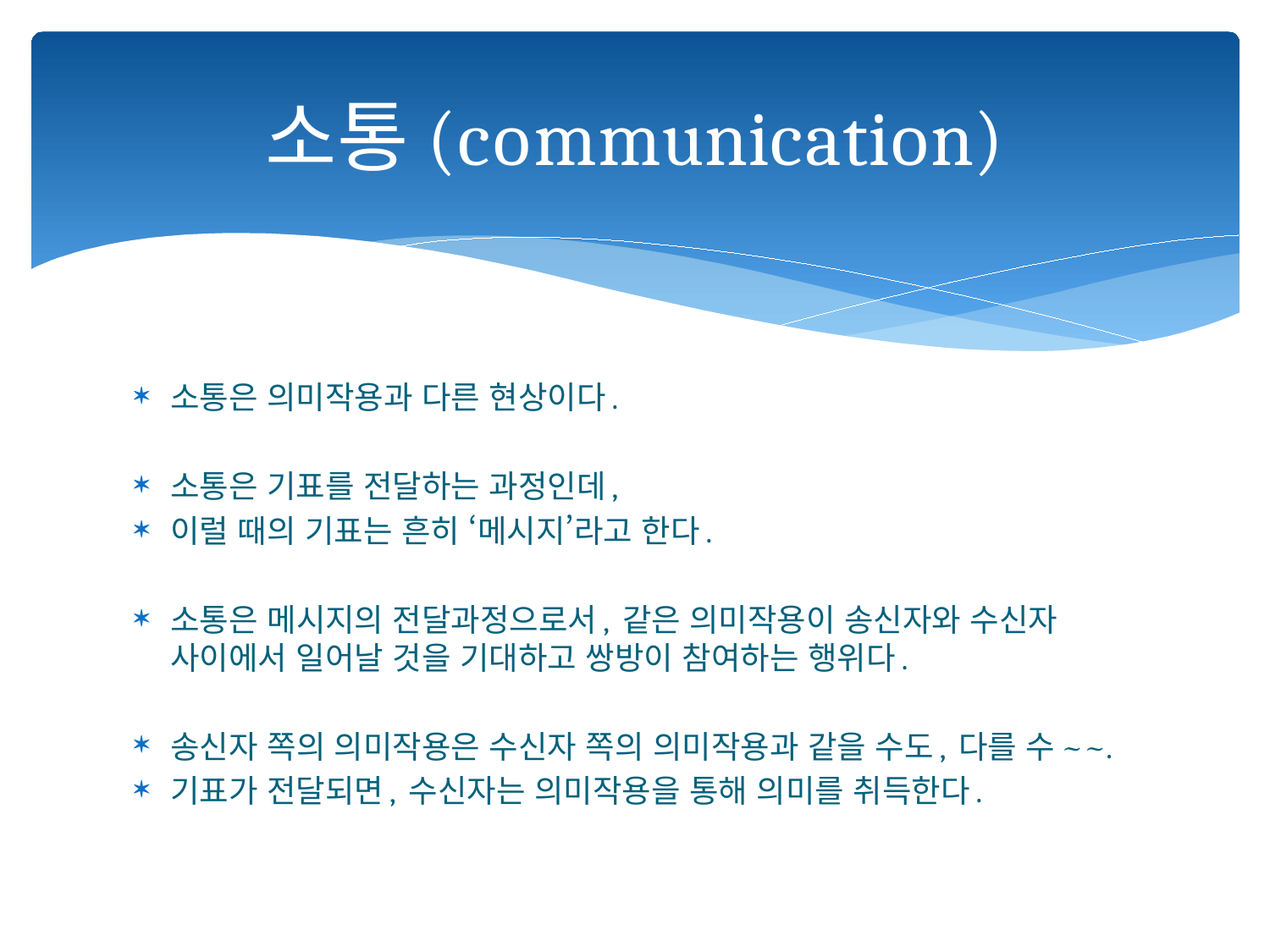

# 소통(communication)
소통은 의미작용과 다른 현상이다.

소통은 기표를 전달하는 과정인데,
이럴 때의 기표는 흔히 ‘메시지’라고 한다.

소통은 메시지의 전달과정으로서, 같은 의미작용이 송신자와 수신자 사이에서 일어날 것을 기대하고 쌍방이 참여하는 행위다.

송신자 쪽의 의미작용은 수신자 쪽의 의미작용과 같을 수도, 다를 수~~.
기표가 전달되면, 수신자는 의미작용을 통해 의미를 취득한다.